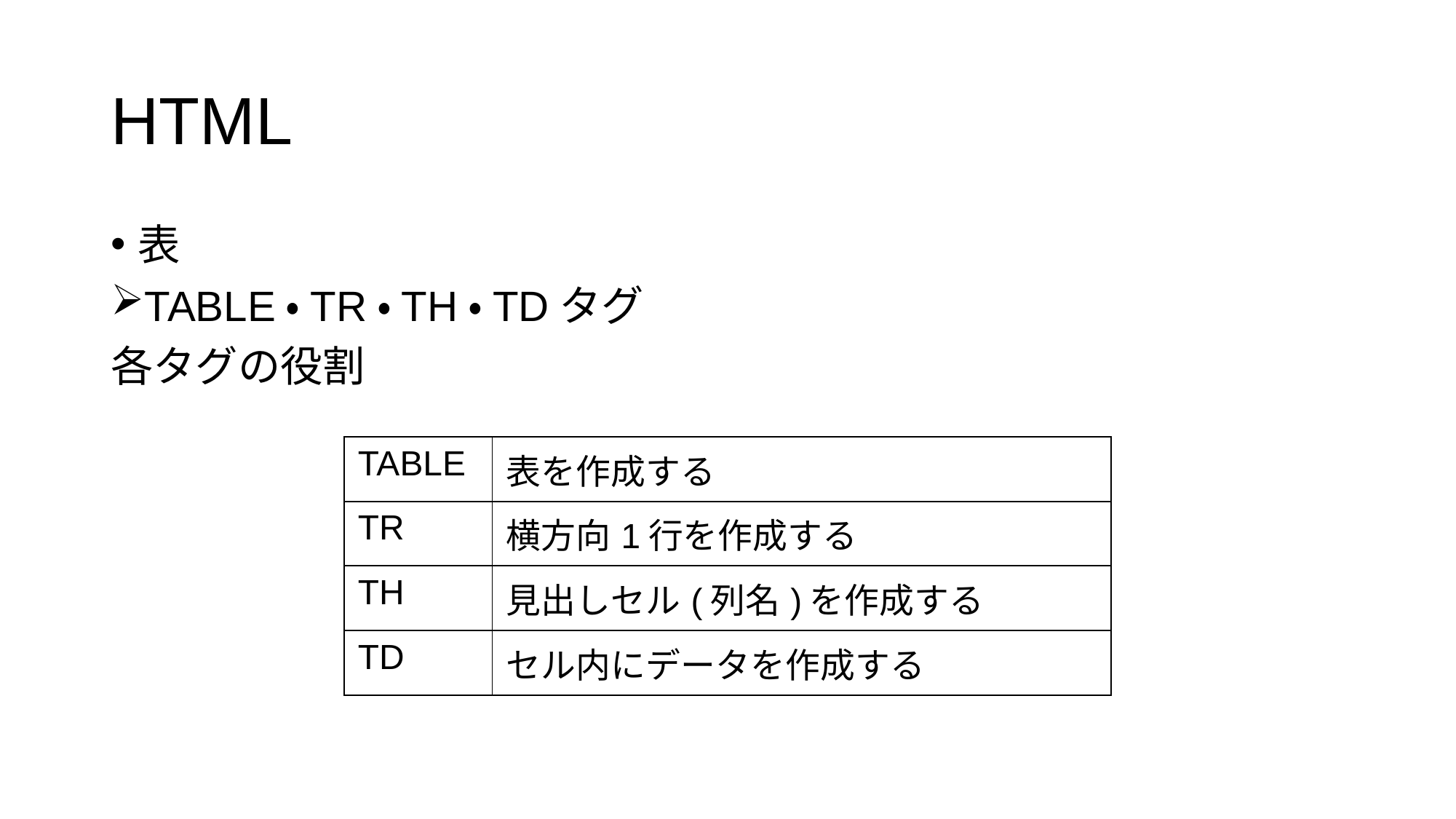

# HTML
表
TABLE・TR・TH・TDタグ
各タグの役割
| TABLE | 表を作成する |
| --- | --- |
| TR | 横方向1行を作成する |
| TH | 見出しセル(列名)を作成する |
| TD | セル内にデータを作成する |